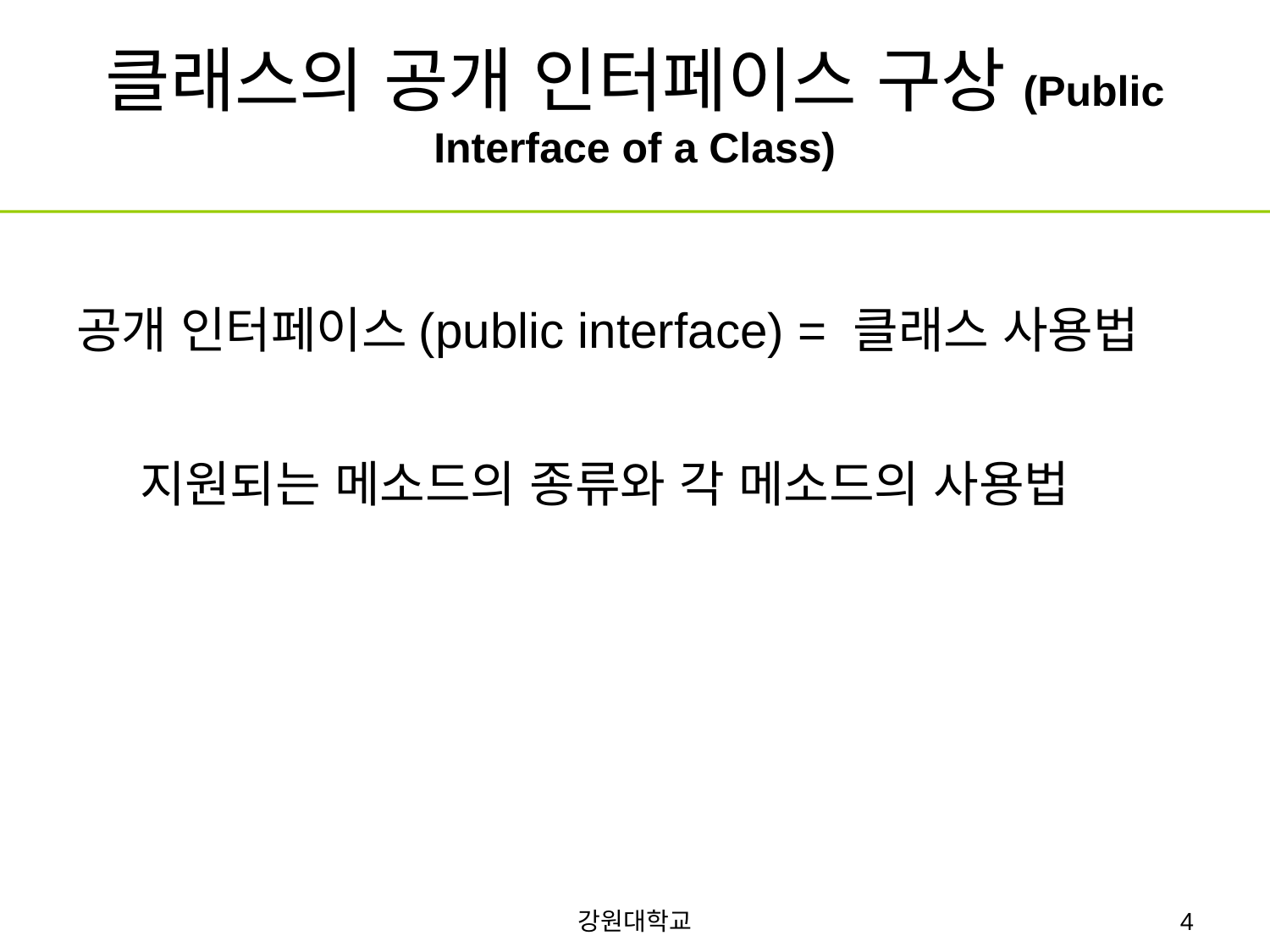

# 클래스의 공개 인터페이스 구상(Public Interface of a Class)

공개 인터페이스(public interface) = 클래스 사용법

지원되는 메소드의 종류와 각 메소드의 사용법

강원대학교
4